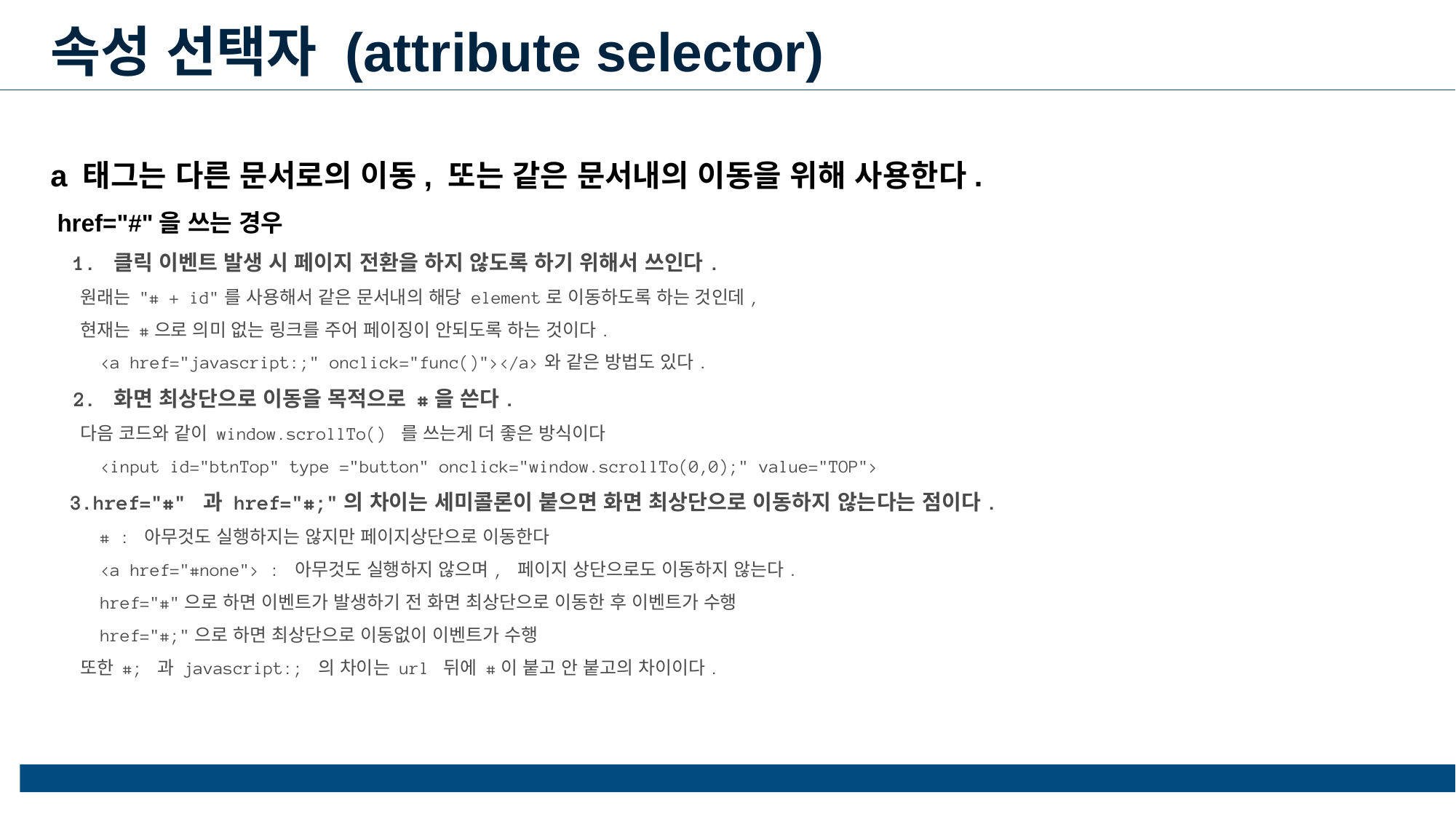

속성 선택자 (attribute selector)
a 태그는 다른 문서로의 이동, 또는 같은 문서내의 이동을 위해 사용한다.
 href="#"을 쓰는 경우
  1. 클릭 이벤트 발생 시 페이지 전환을 하지 않도록 하기 위해서 쓰인다.
     원래는 "# + id"를 사용해서 같은 문서내의 해당 element로 이동하도록 하는 것인데,
     현재는 #으로 의미 없는 링크를 주어 페이징이 안되도록 하는 것이다.
     <a href="javascript:;" onclick="func()"></a>와 같은 방법도 있다.
  2. 화면 최상단으로 이동을 목적으로 #을 쓴다.
     다음 코드와 같이 window.scrollTo() 를 쓰는게 더 좋은 방식이다
     <input id="btnTop" type ="button" onclick="window.scrollTo(0,0);" value="TOP">
  3.href="#" 과 href="#;"의 차이는 세미콜론이 붙으면 화면 최상단으로 이동하지 않는다는 점이다.
     # : 아무것도 실행하지는 않지만 페이지상단으로 이동한다
     <a href="#none"> : 아무것도 실행하지 않으며, 페이지 상단으로도 이동하지 않는다.
     href="#"으로 하면 이벤트가 발생하기 전 화면 최상단으로 이동한 후 이벤트가 수행
     href="#;"으로 하면 최상단으로 이동없이 이벤트가 수행
     또한 #; 과 javascript:; 의 차이는 url 뒤에 #이 붙고 안 붙고의 차이이다.